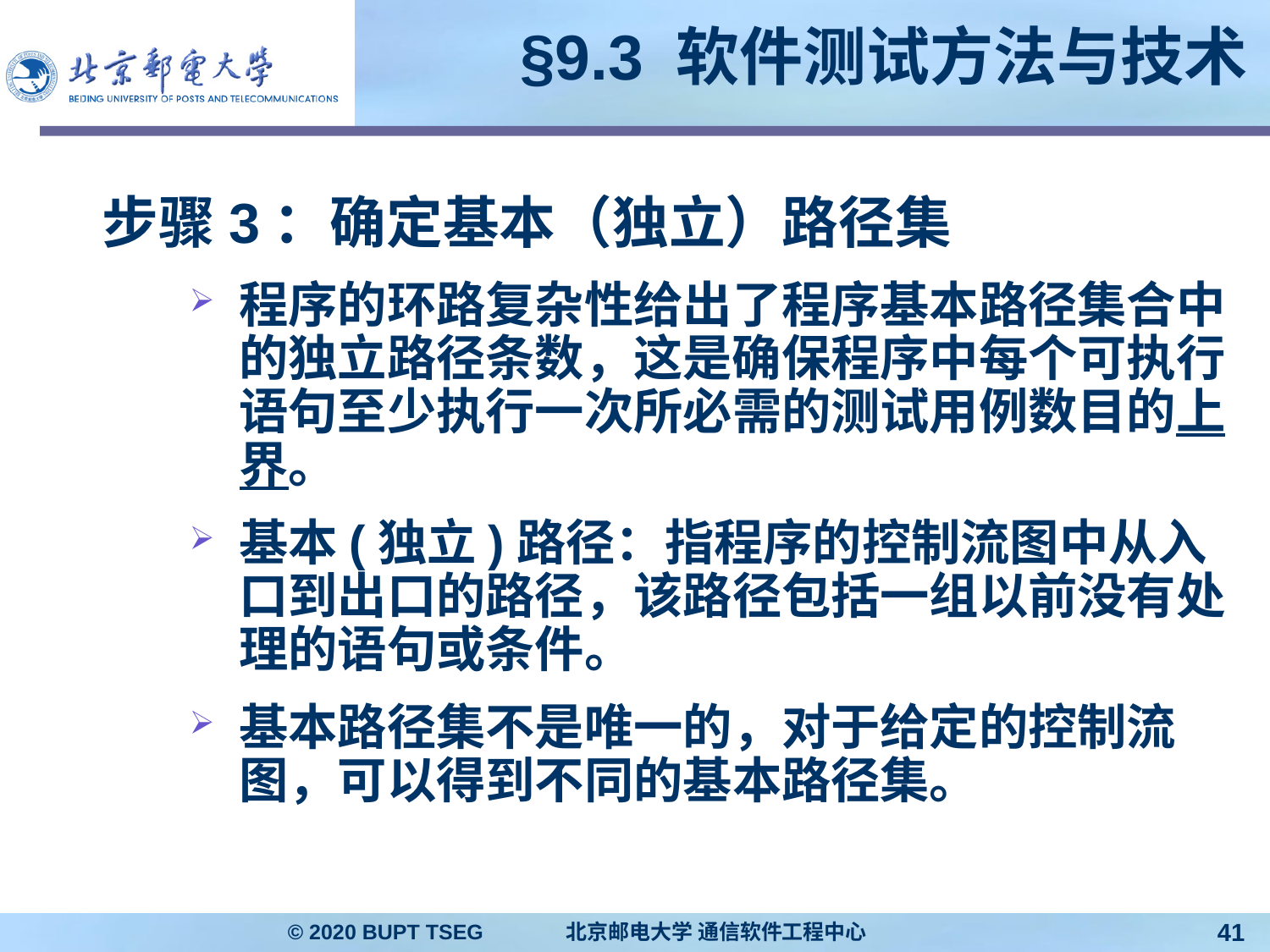

# §9.3 软件测试方法与技术
步骤3：确定基本（独立）路径集
程序的环路复杂性给出了程序基本路径集合中的独立路径条数，这是确保程序中每个可执行语句至少执行一次所必需的测试用例数目的上界。
基本(独立)路径：指程序的控制流图中从入口到出口的路径，该路径包括一组以前没有处理的语句或条件。
基本路径集不是唯一的，对于给定的控制流图，可以得到不同的基本路径集。

© 2020 BUPT TSEG             北京邮电大学 通信软件工程中心